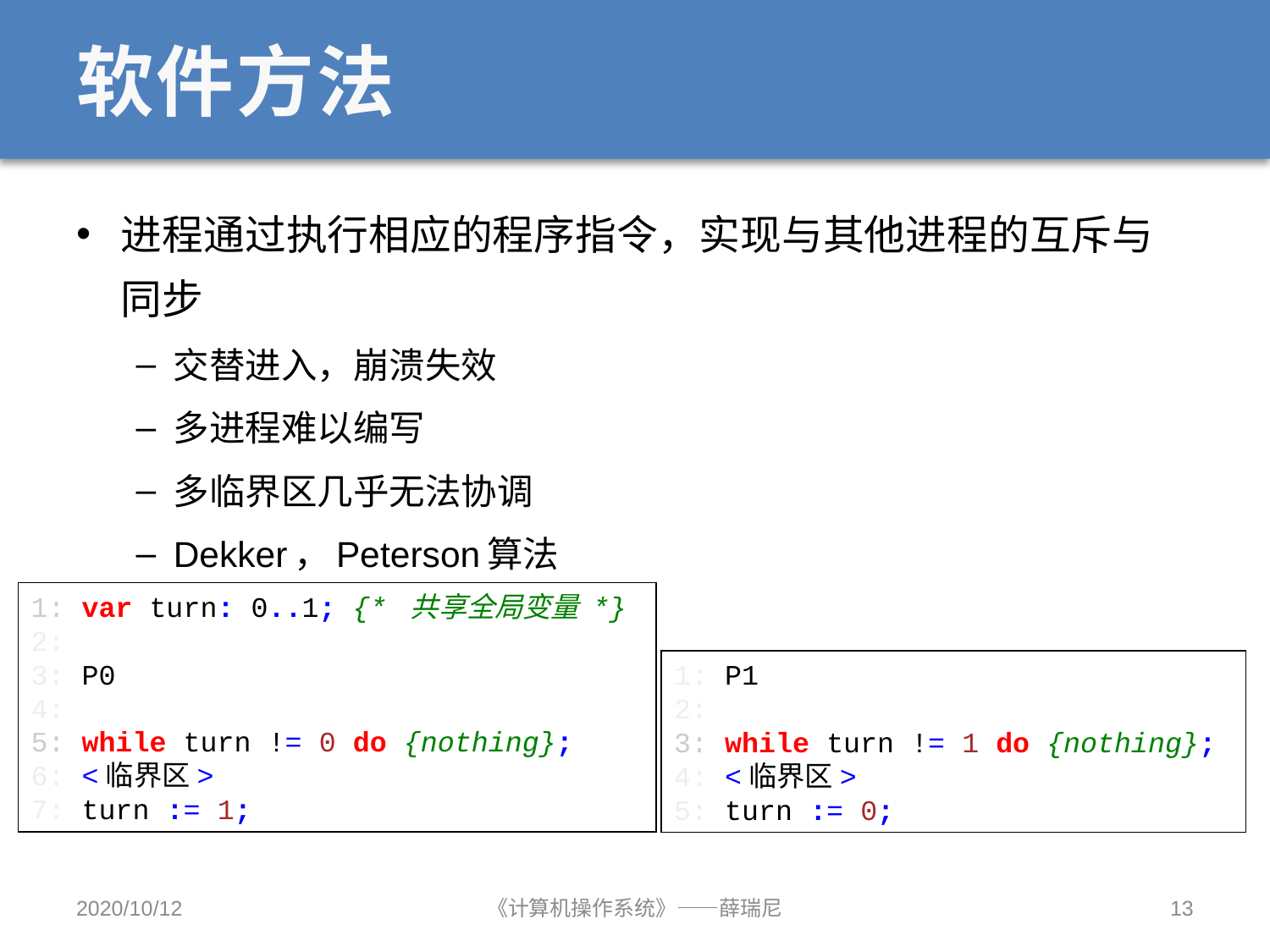

# 软件方法
进程通过执行相应的程序指令，实现与其他进程的互斥与同步
交替进入，崩溃失效
多进程难以编写
多临界区几乎无法协调
Dekker，Peterson算法

1: var turn: 0..1; {* 共享全局变量 *}
2:
3: P0
4:
5: while turn != 0 do {nothing};
6: <临界区>
7: turn := 1;
1: P1
2:
3: while turn != 1 do {nothing};
4: <临界区>
5: turn := 0;
2020/10/12
《计算机操作系统》——薛瑞尼
13